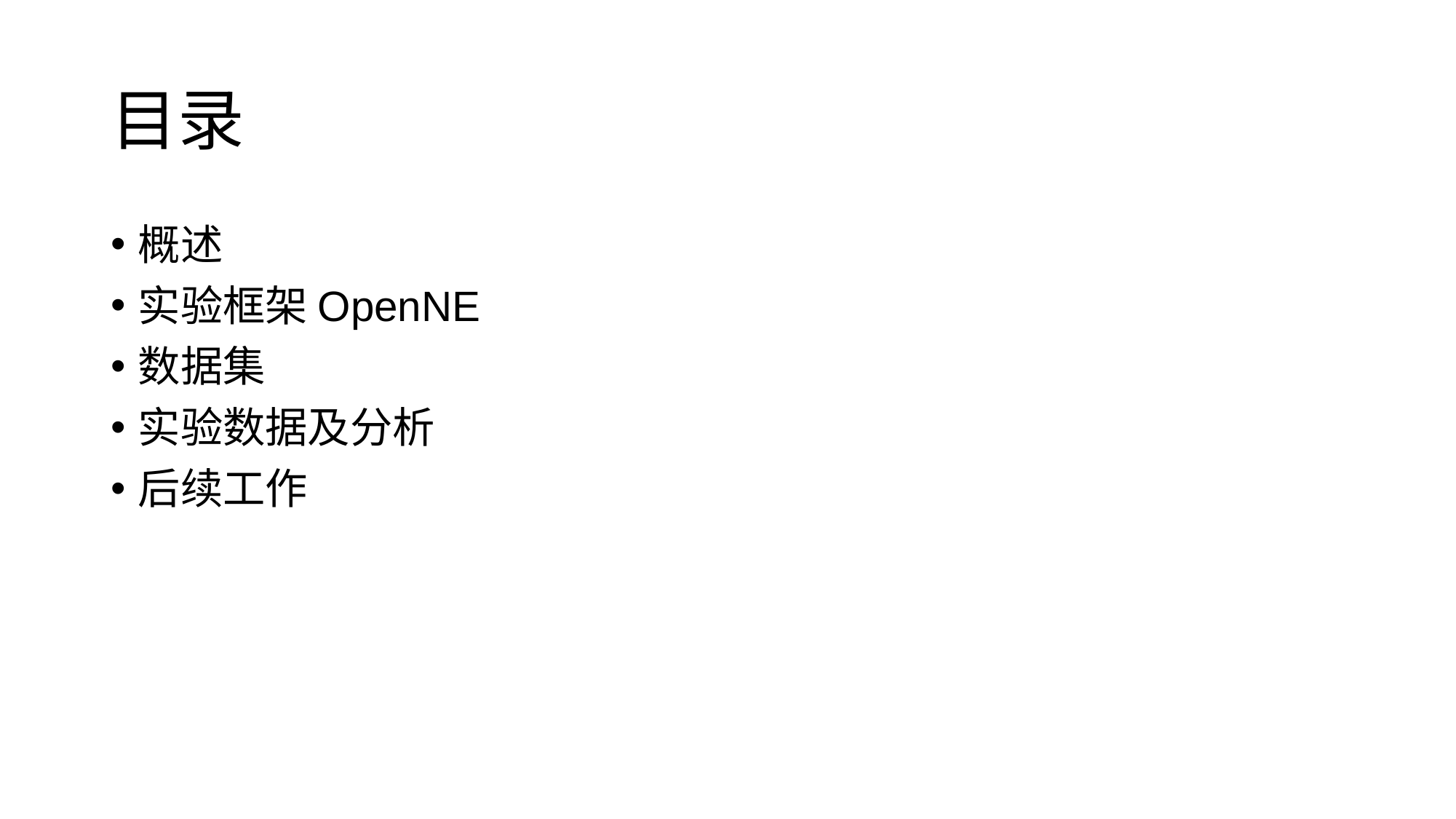

# 目录
概述
实验框架OpenNE
数据集
实验数据及分析
后续工作